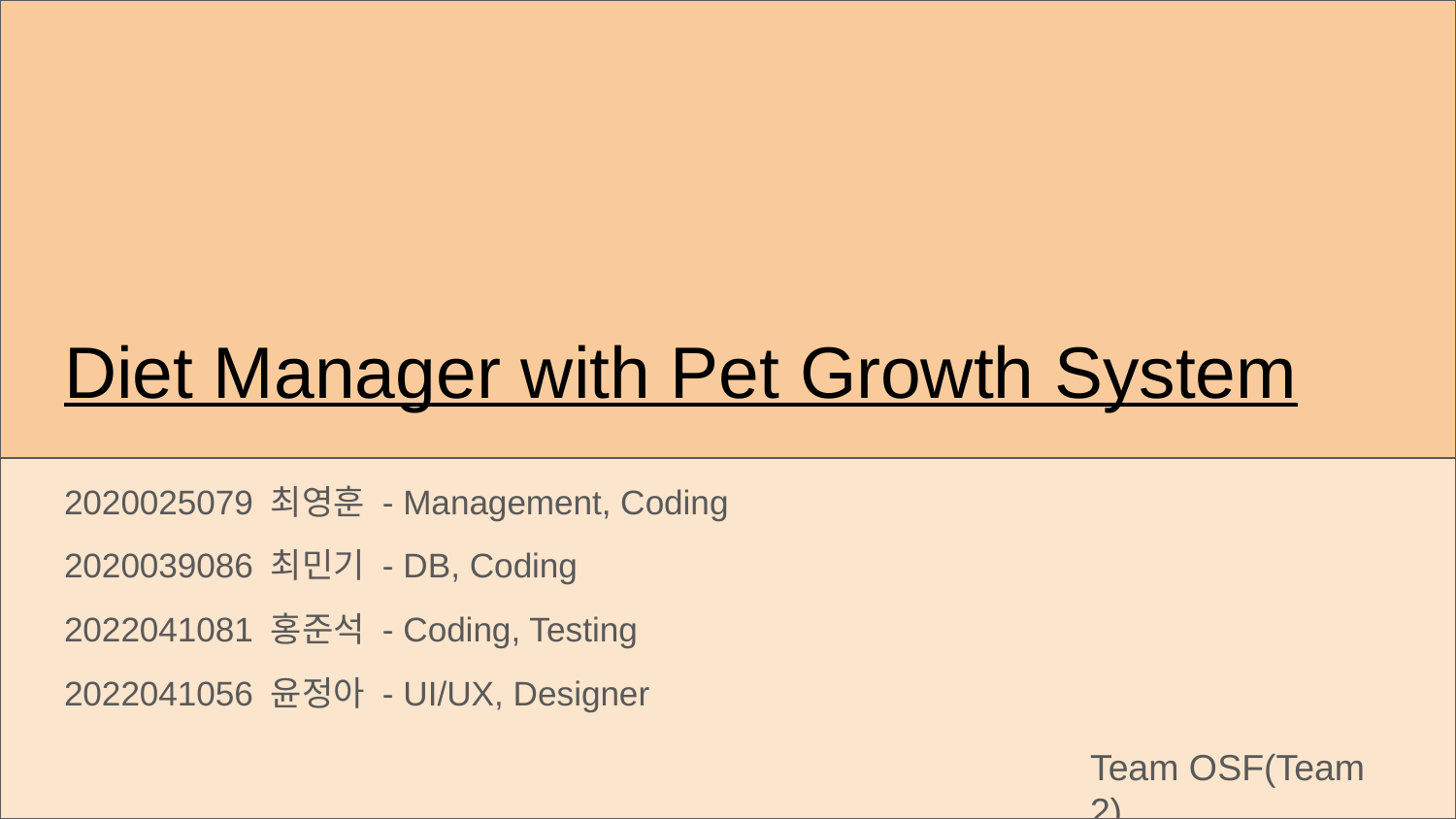

# Diet Manager with Pet Growth System
2020025079 최영훈 - Management, Coding
2020039086 최민기 - DB, Coding
2022041081 홍준석 - Coding, Testing
2022041056 윤정아 - UI/UX, Designer
Team OSF(Team 2)